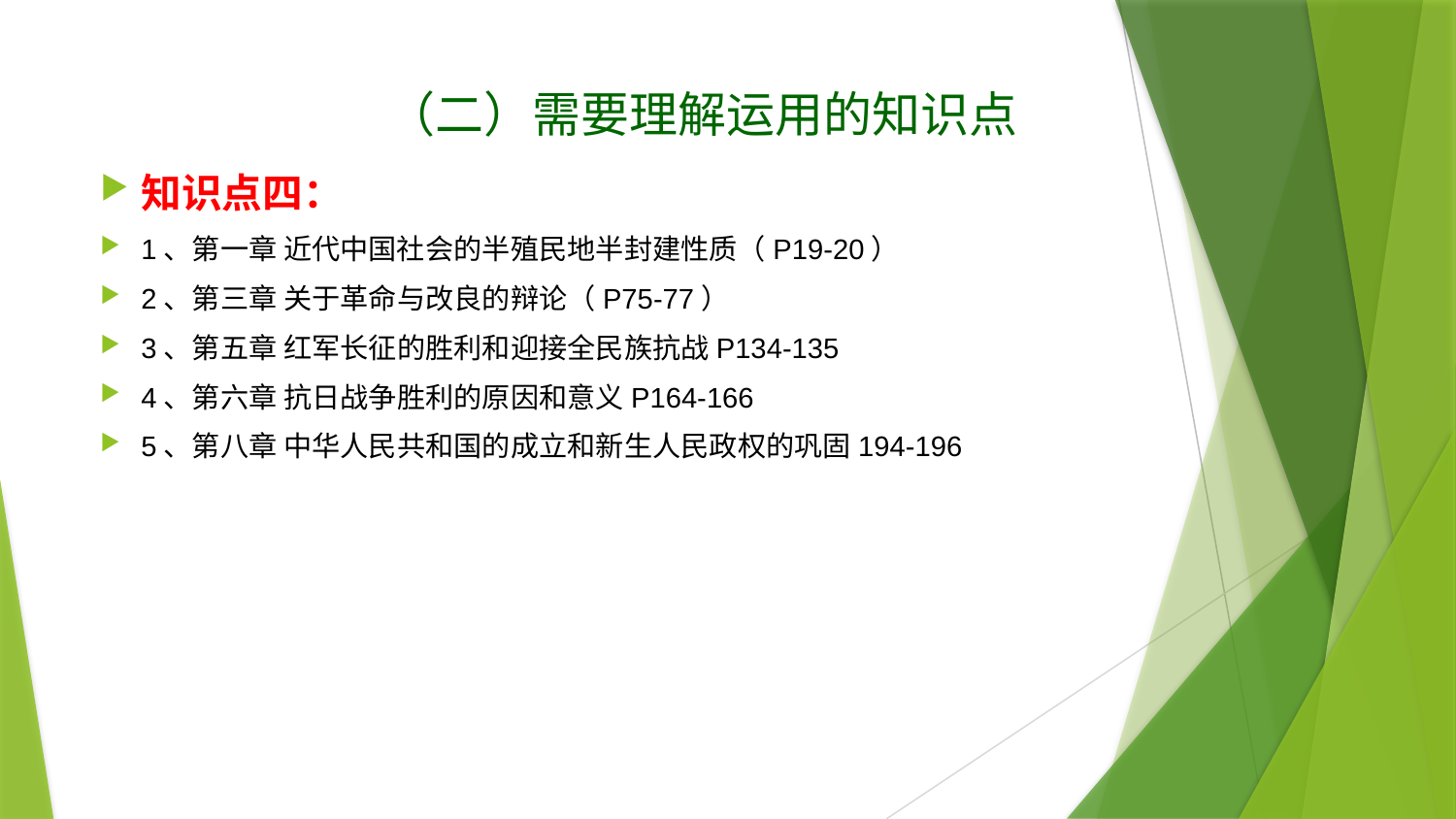

（二）需要理解运用的知识点
知识点四：
1、第一章 近代中国社会的半殖民地半封建性质（P19-20）
2、第三章 关于革命与改良的辩论（P75-77）
3、第五章 红军长征的胜利和迎接全民族抗战P134-135
4、第六章 抗日战争胜利的原因和意义P164-166
5、第八章 中华人民共和国的成立和新生人民政权的巩固194-196